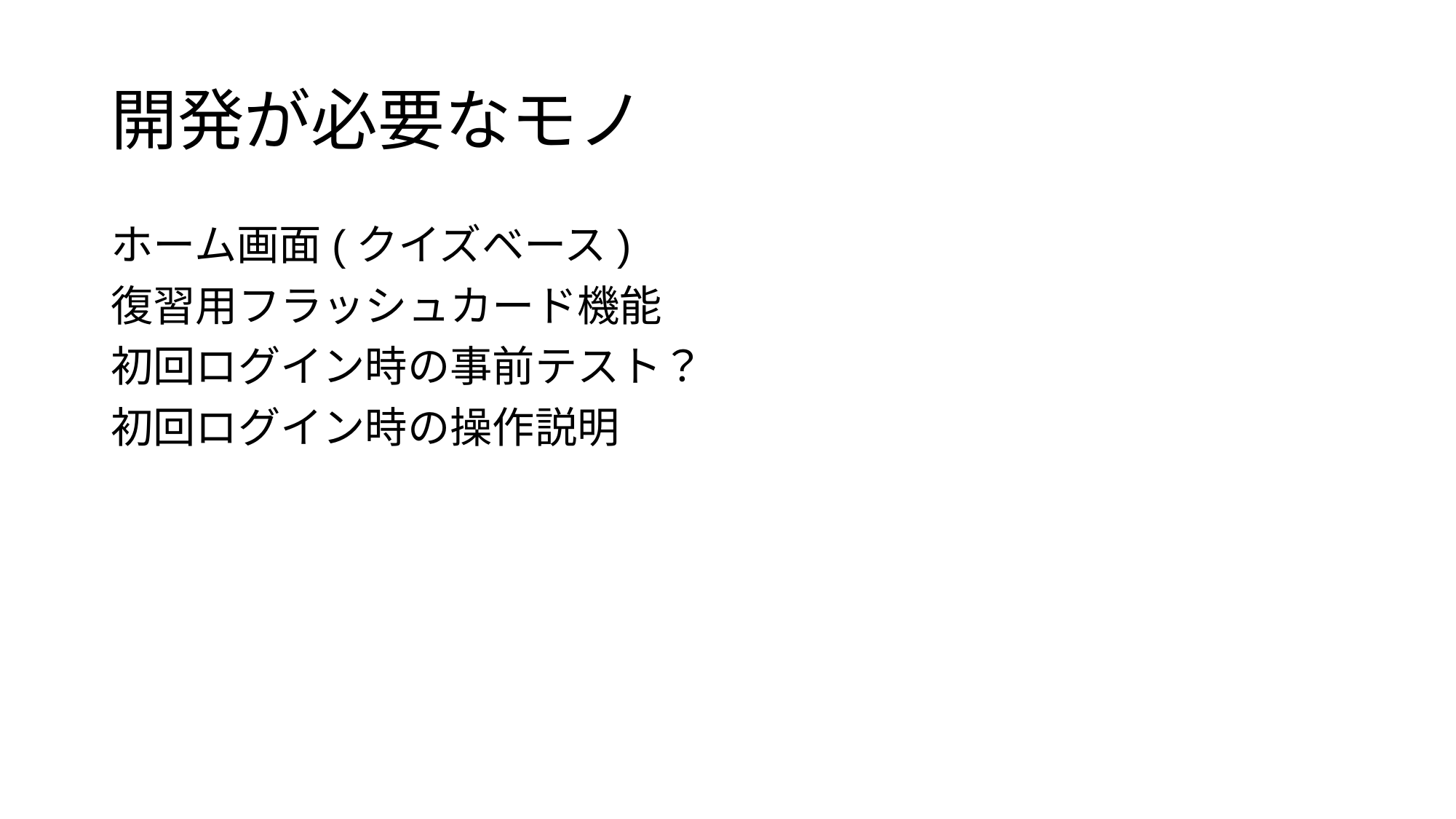

# 開発が必要なモノ
ホーム画面(クイズベース)
復習用フラッシュカード機能
初回ログイン時の事前テスト？
初回ログイン時の操作説明